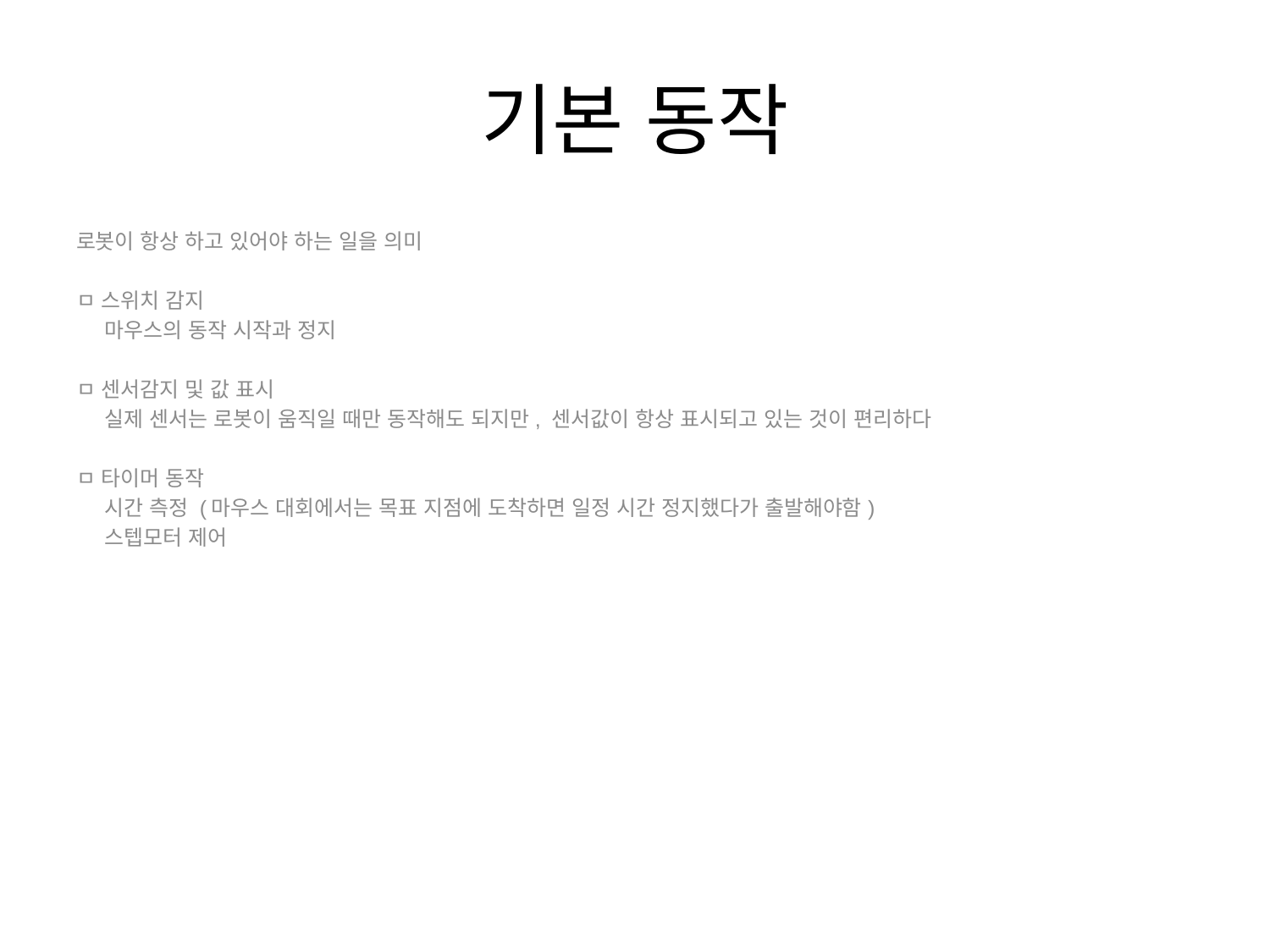

기본 동작
로봇이 항상 하고 있어야 하는 일을 의미

ㅁ 스위치 감지
    마우스의 동작 시작과 정지

ㅁ 센서감지 및 값 표시
    실제 센서는 로봇이 움직일 때만 동작해도 되지만, 센서값이 항상 표시되고 있는 것이 편리하다

ㅁ 타이머 동작
    시간 측정 (마우스 대회에서는 목표 지점에 도착하면 일정 시간 정지했다가 출발해야함)
    스텝모터 제어